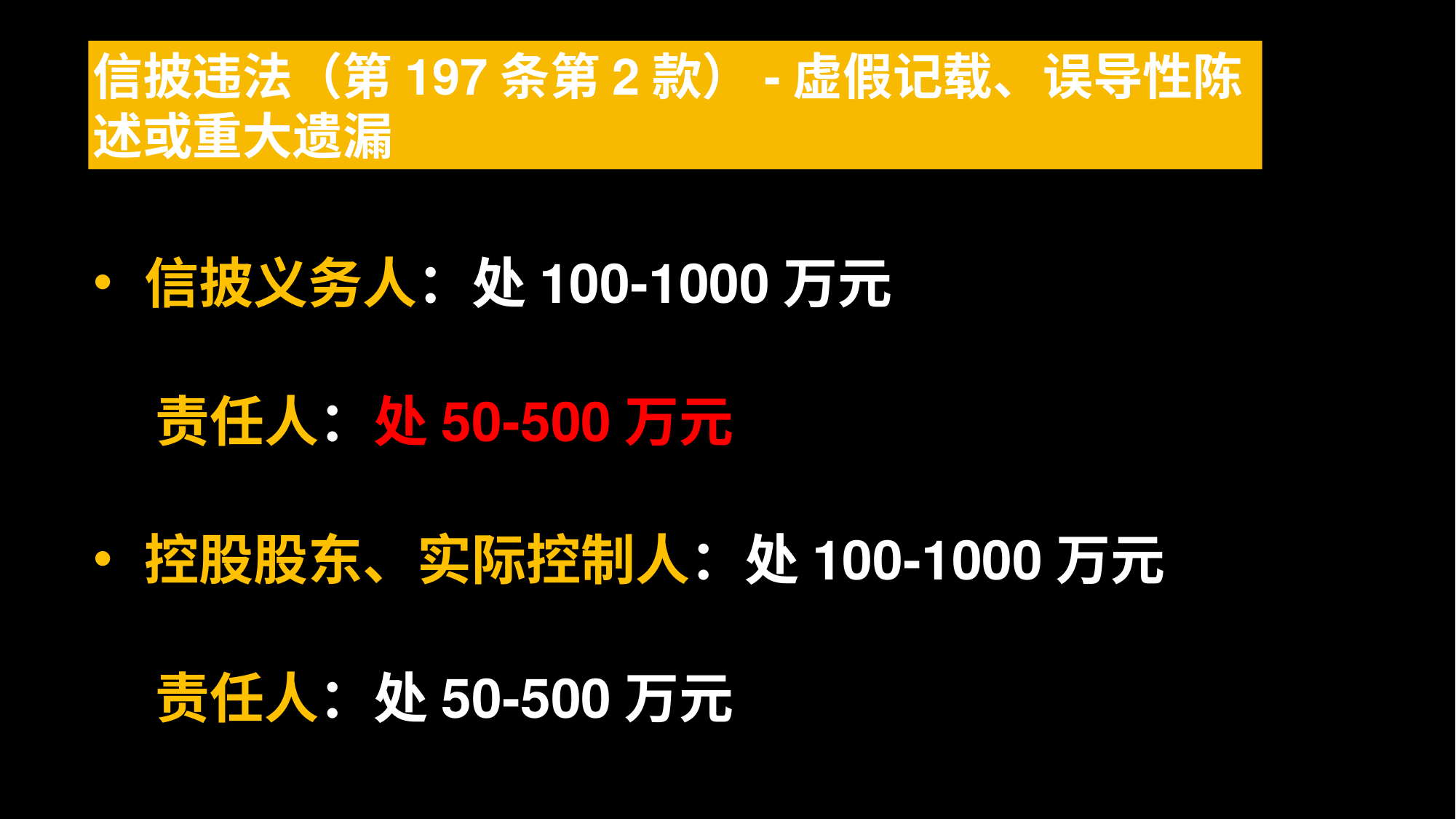

信披违法（第197条第2款）-虚假记载、误导性陈述或重大遗漏
信披义务人：处100-1000万元
    责任人：处50-500万元
控股股东、实际控制人：处100-1000万元
    责任人：处50-500万元